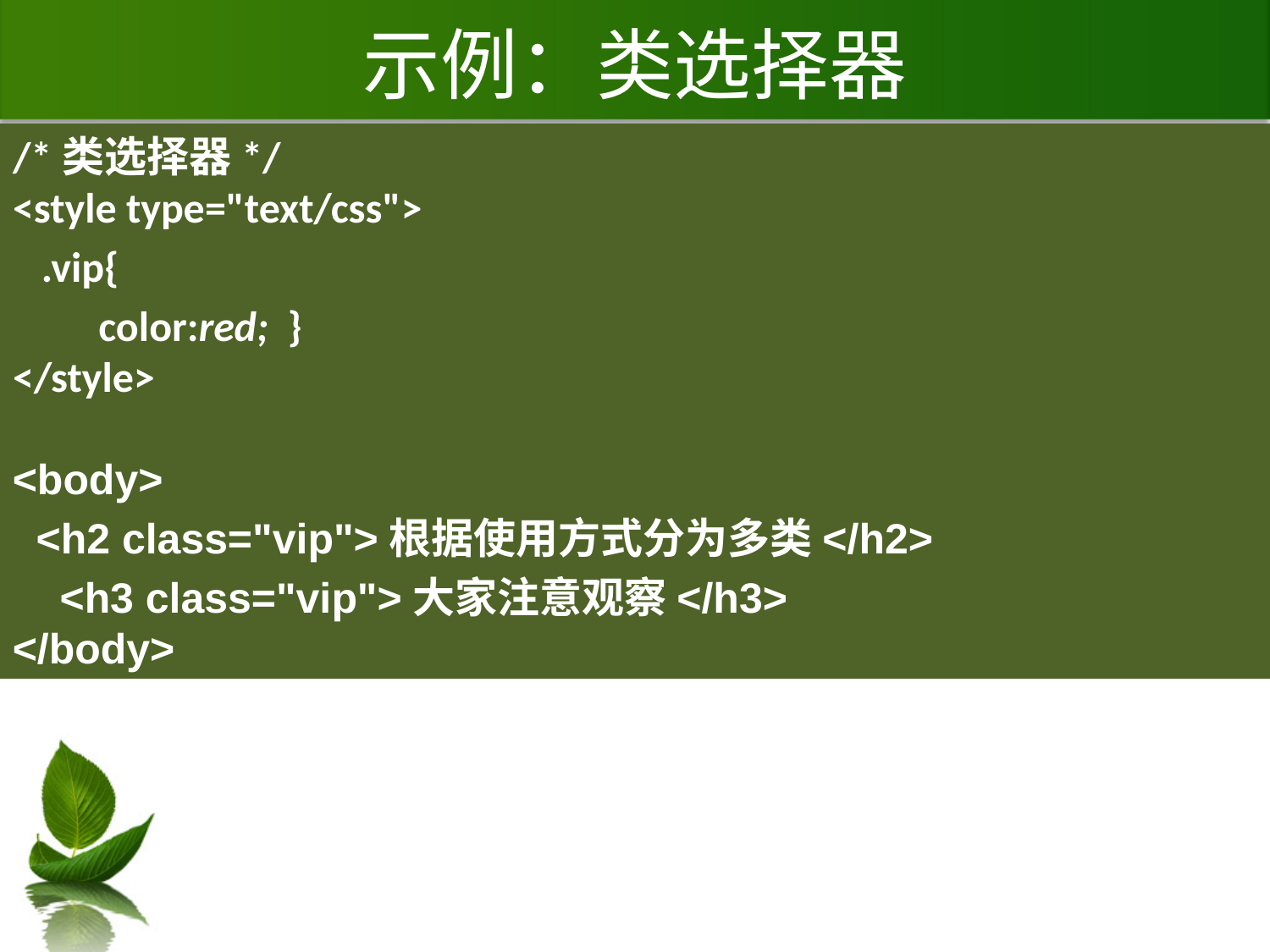

# 示例：类选择器
/*类选择器*/
<style type="text/css">
   .vip{
         color:red;  }
</style>
<body>
  <h2 class="vip">根据使用方式分为多类</h2>
    <h3 class="vip">大家注意观察</h3>
</body>